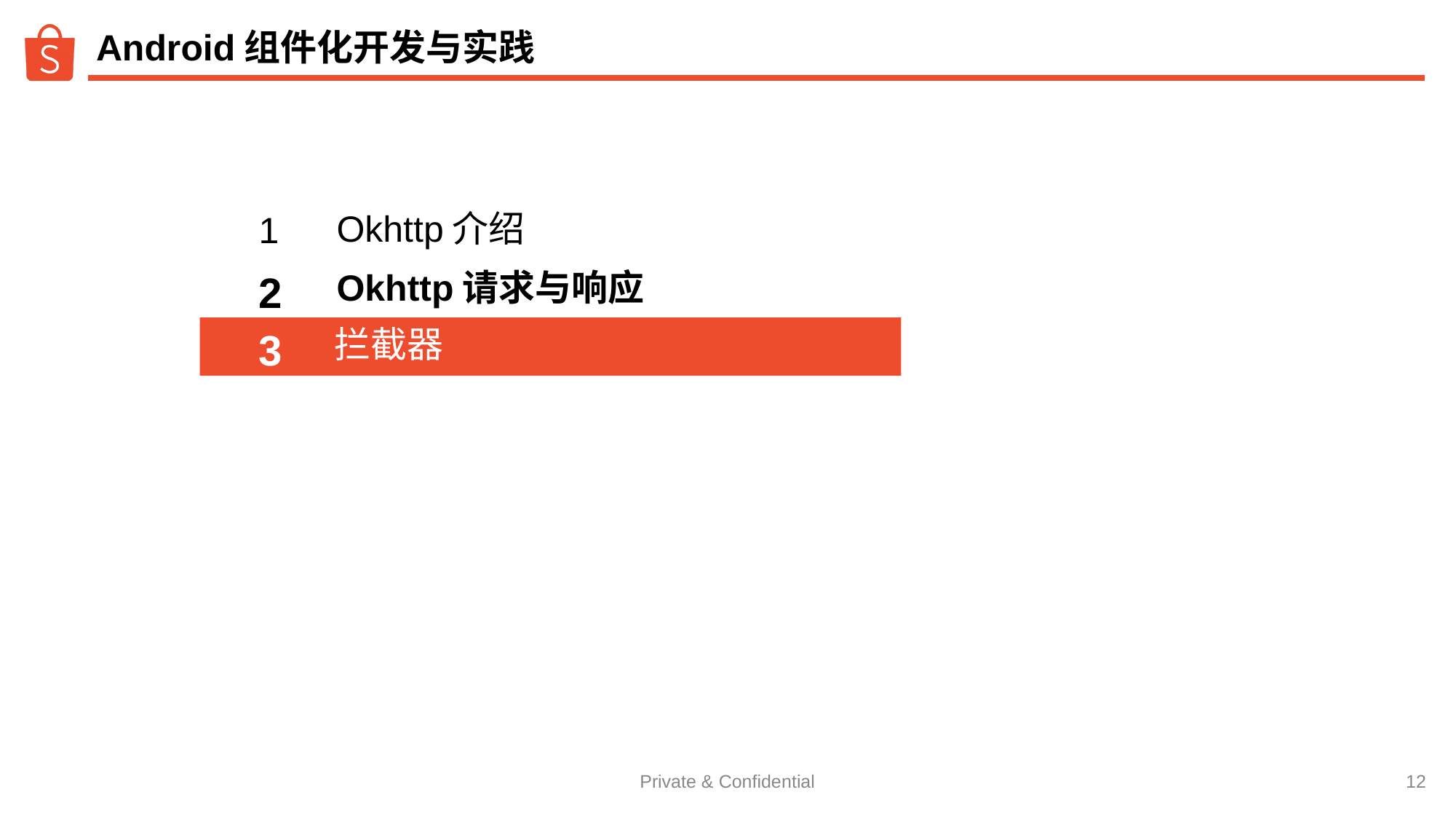

# Android组件化开发与实践
Okhttp介绍
1
Okhttp请求与响应
2
拦截器

3
Private & Confidential
12